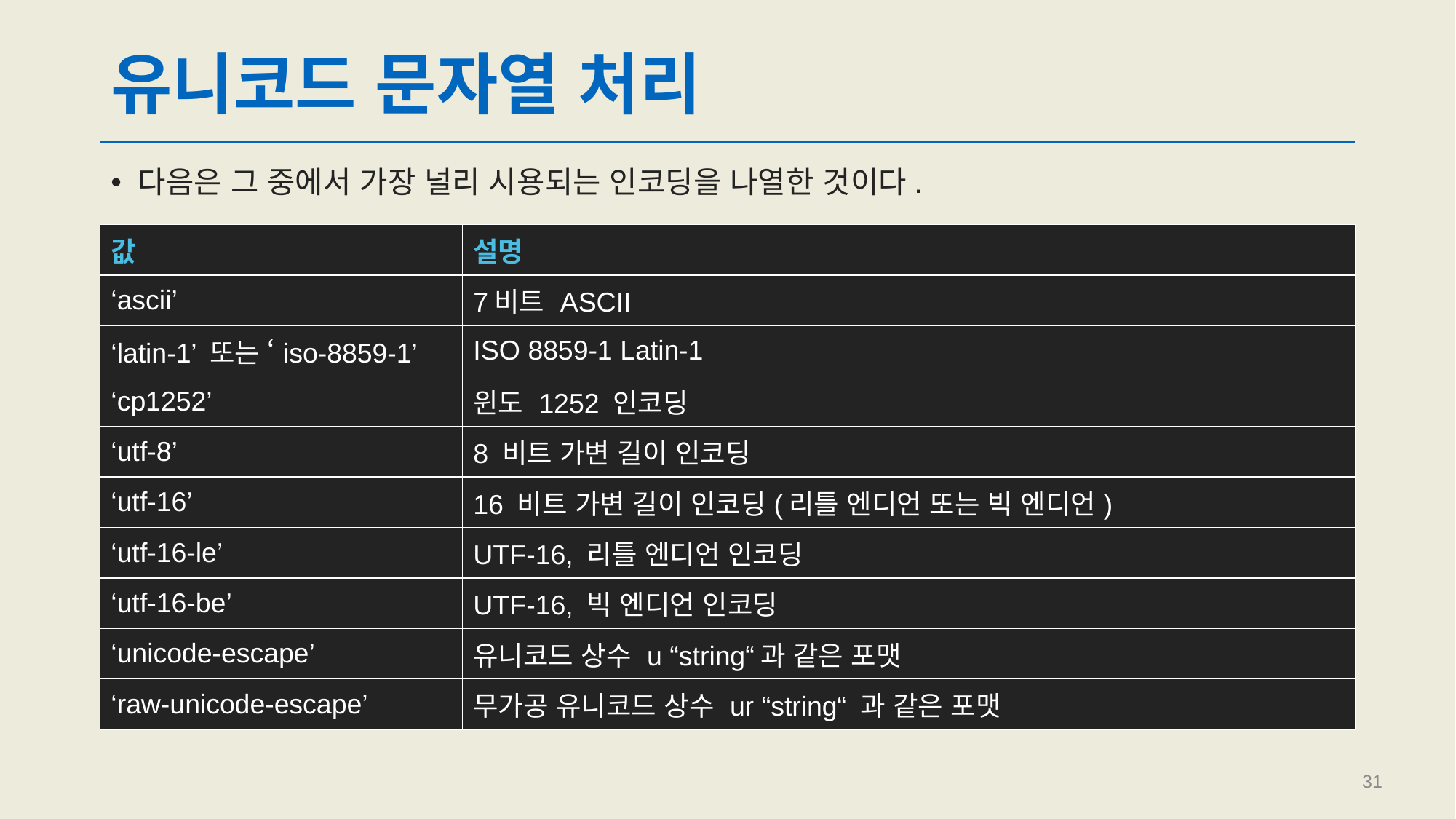

# 유니코드 문자열 처리
다음은 그 중에서 가장 널리 시용되는 인코딩을 나열한 것이다.
| 값 | 설명 |
| --- | --- |
| ‘ascii’ | 7비트 ASCII |
| ‘latin-1’ 또는 ‘iso-8859-1’ | ISO 8859-1 Latin-1 |
| ‘cp1252’ | 윈도 1252 인코딩 |
| ‘utf-8’ | 8 비트 가변 길이 인코딩 |
| ‘utf-16’ | 16 비트 가변 길이 인코딩(리틀 엔디언 또는 빅 엔디언) |
| ‘utf-16-le’ | UTF-16, 리틀 엔디언 인코딩 |
| ‘utf-16-be’ | UTF-16, 빅 엔디언 인코딩 |
| ‘unicode-escape’ | 유니코드 상수 u “string“과 같은 포맷 |
| ‘raw-unicode-escape’ | 무가공 유니코드 상수 ur “string“ 과 같은 포맷 |
31